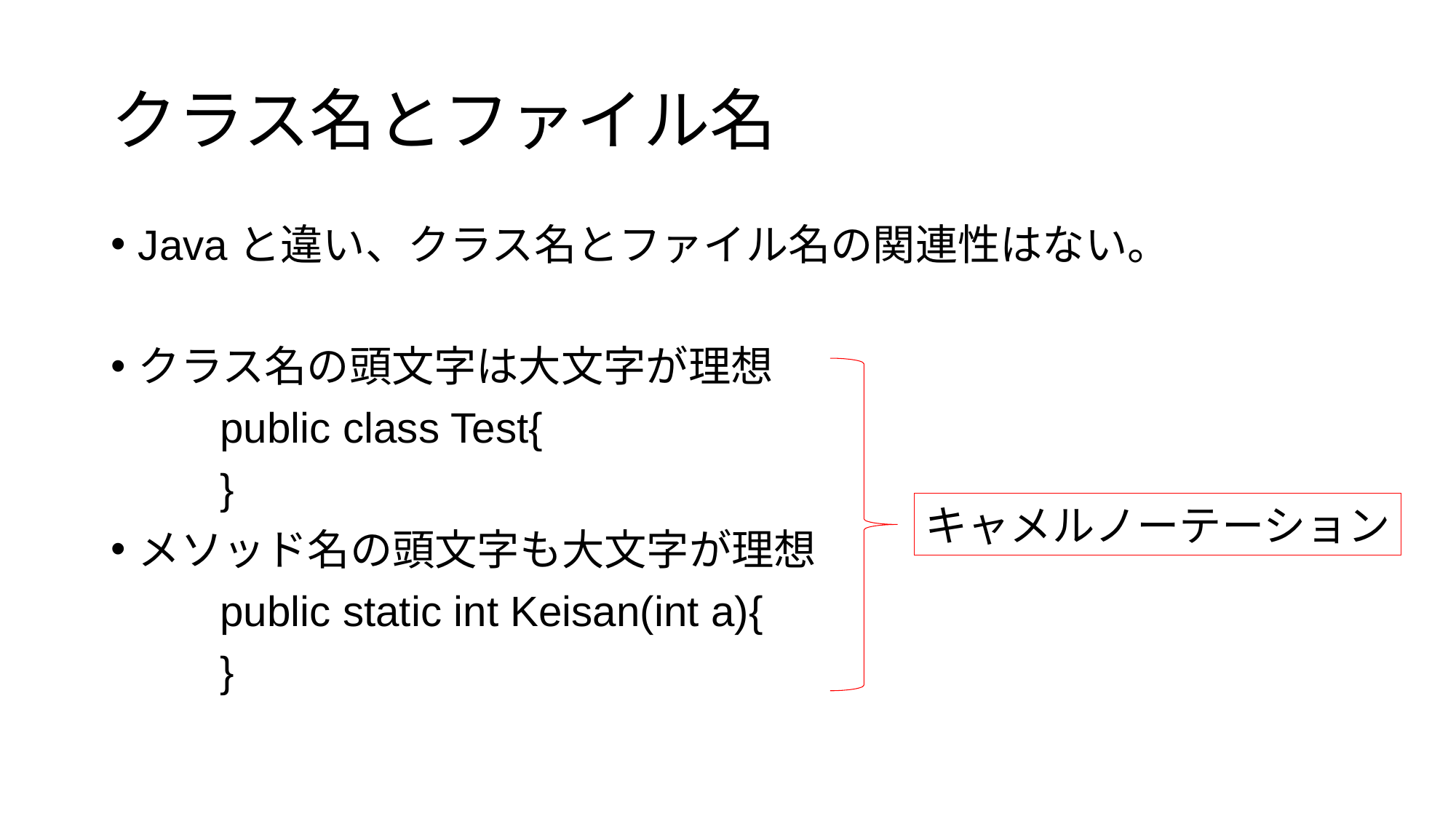

# クラス名とファイル名
Javaと違い、クラス名とファイル名の関連性はない。

クラス名の頭文字は大文字が理想
	public class Test{
	}
メソッド名の頭文字も大文字が理想
	public static int Keisan(int a){
	}

キャメルノーテーション